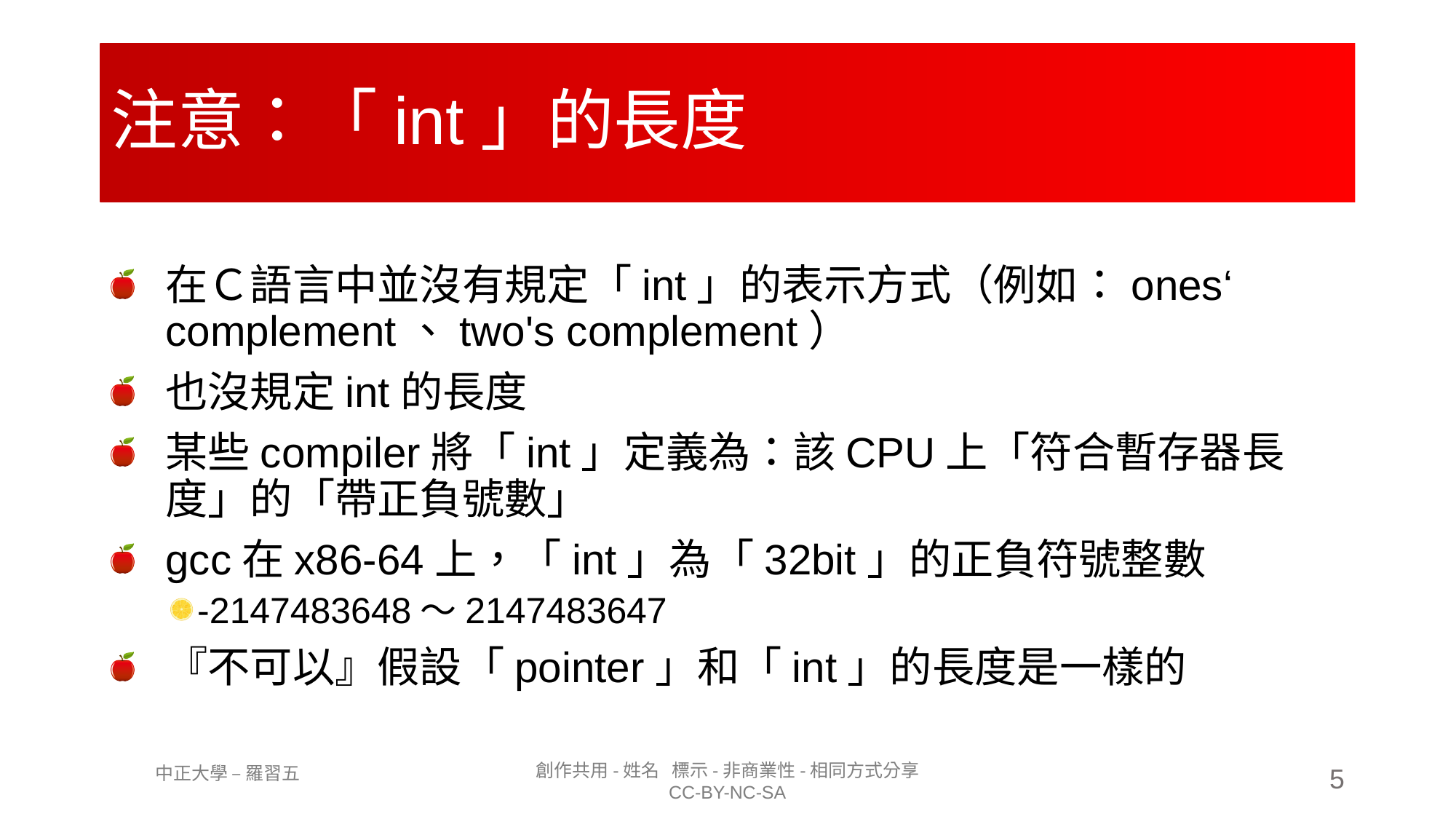

# 注意：「int」的長度
在Ｃ語言中並沒有規定「int」的表示方式（例如：ones‘ complement、two's complement）
也沒規定int的長度
某些compiler將「int」定義為：該CPU上「符合暫存器長度」的「帶正負號數」
gcc在x86-64上，「int」為「32bit」的正負符號整數
-2147483648～2147483647
『不可以』假設「pointer」和「int」的長度是一樣的